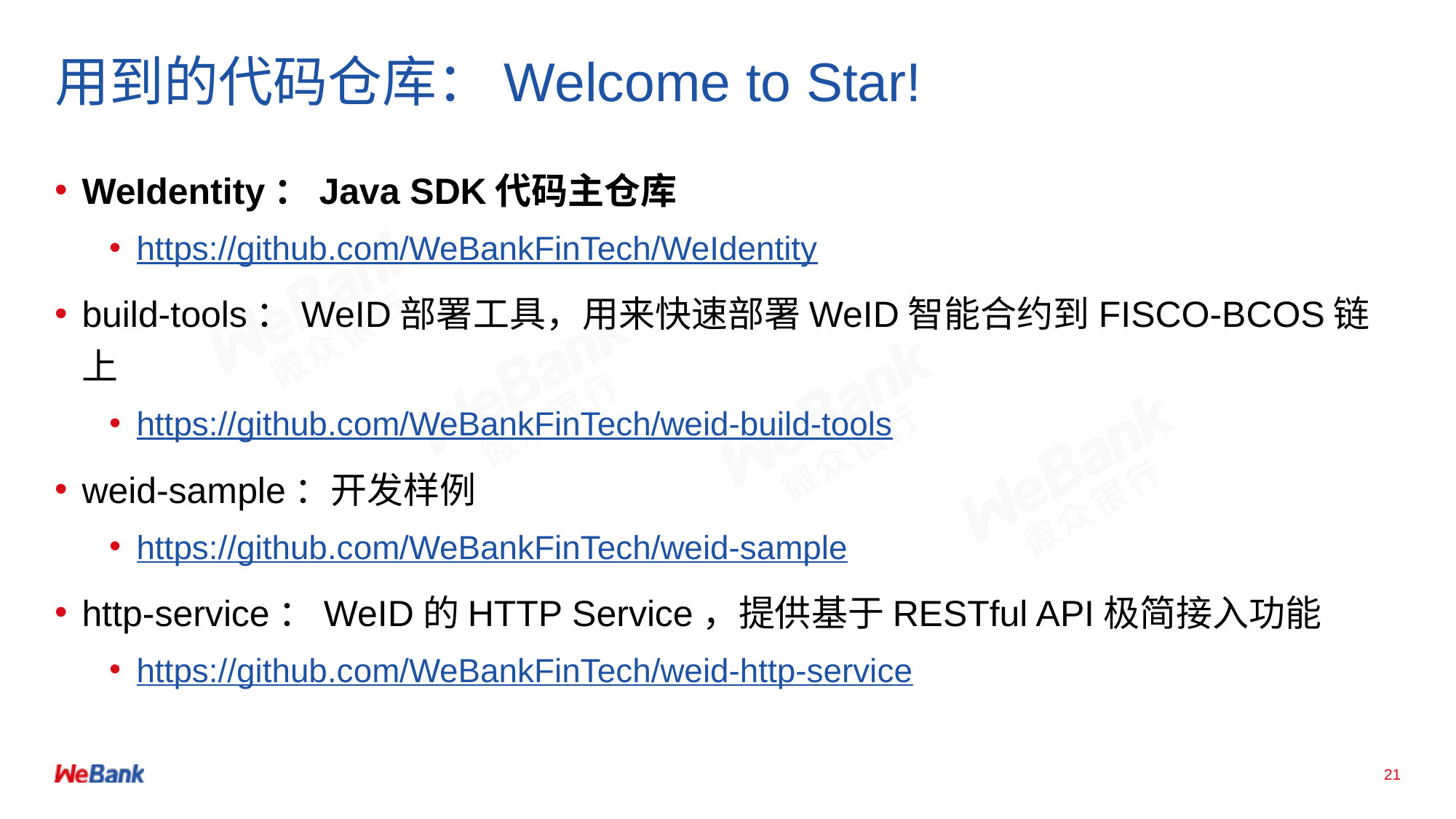

# 用到的代码仓库：Welcome to Star!
WeIdentity：Java SDK代码主仓库
https://github.com/WeBankFinTech/WeIdentity
build-tools：WeID部署工具，用来快速部署WeID智能合约到FISCO-BCOS链上
https://github.com/WeBankFinTech/weid-build-tools
weid-sample：开发样例
https://github.com/WeBankFinTech/weid-sample
http-service：WeID的HTTP Service，提供基于RESTful API极简接入功能
https://github.com/WeBankFinTech/weid-http-service

21